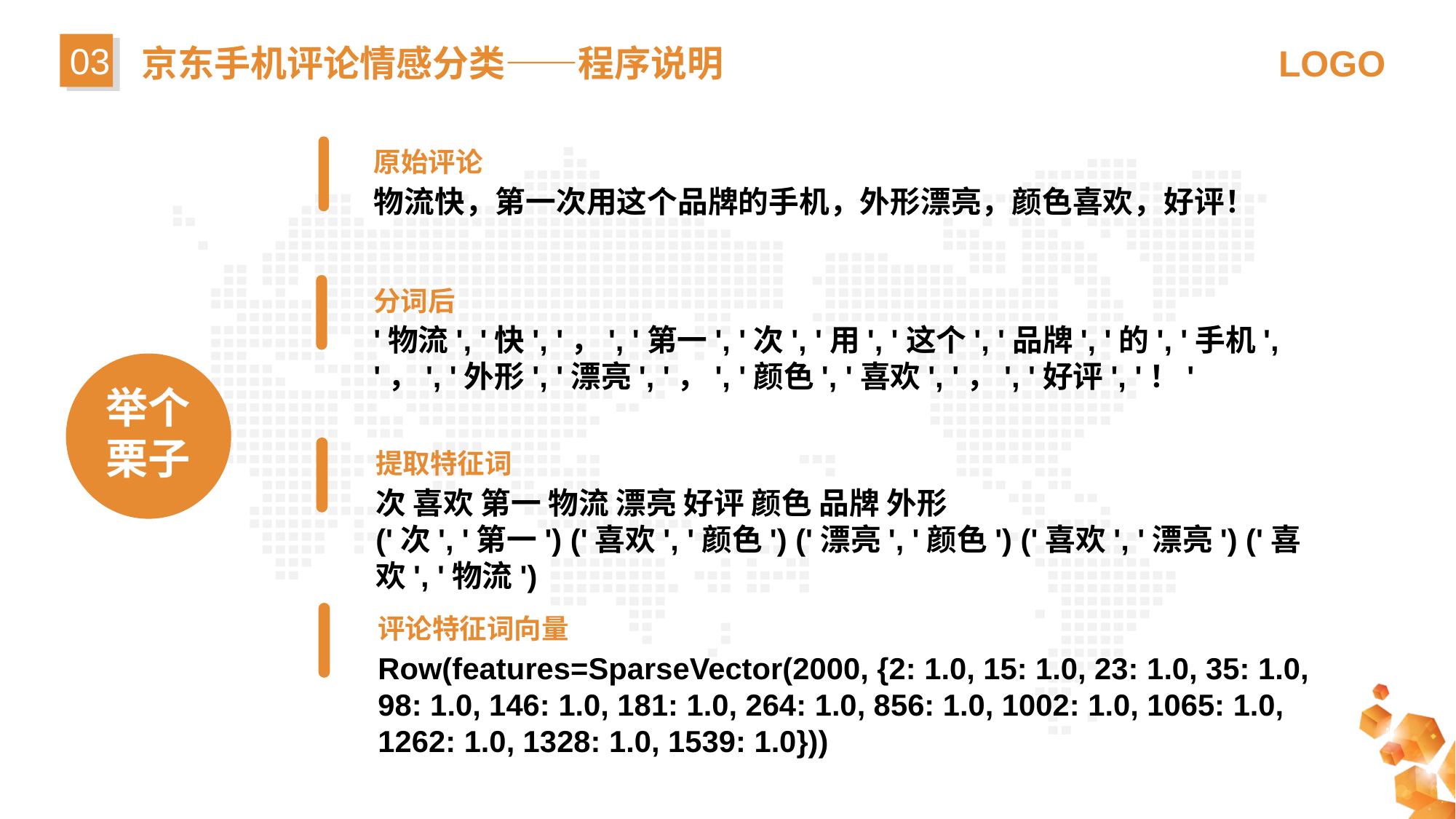

03

京东手机评论情感分类——程序说明
原始评论
物流快，第一次用这个品牌的手机，外形漂亮，颜色喜欢，好评！

分词后
'物流', '快', '，', '第一', '次', '用', '这个', '品牌', '的', '手机', '，', '外形', '漂亮', '，', '颜色', '喜欢', '，', '好评', '！'

举个
栗子
提取特征词
次 喜欢 第一 物流 漂亮 好评 颜色 品牌 外形
('次', '第一') ('喜欢', '颜色') ('漂亮', '颜色') ('喜欢', '漂亮') ('喜欢', '物流')

评论特征词向量
Row(features=SparseVector(2000, {2: 1.0, 15: 1.0, 23: 1.0, 35: 1.0, 98: 1.0, 146: 1.0, 181: 1.0, 264: 1.0, 856: 1.0, 1002: 1.0, 1065: 1.0, 1262: 1.0, 1328: 1.0, 1539: 1.0}))